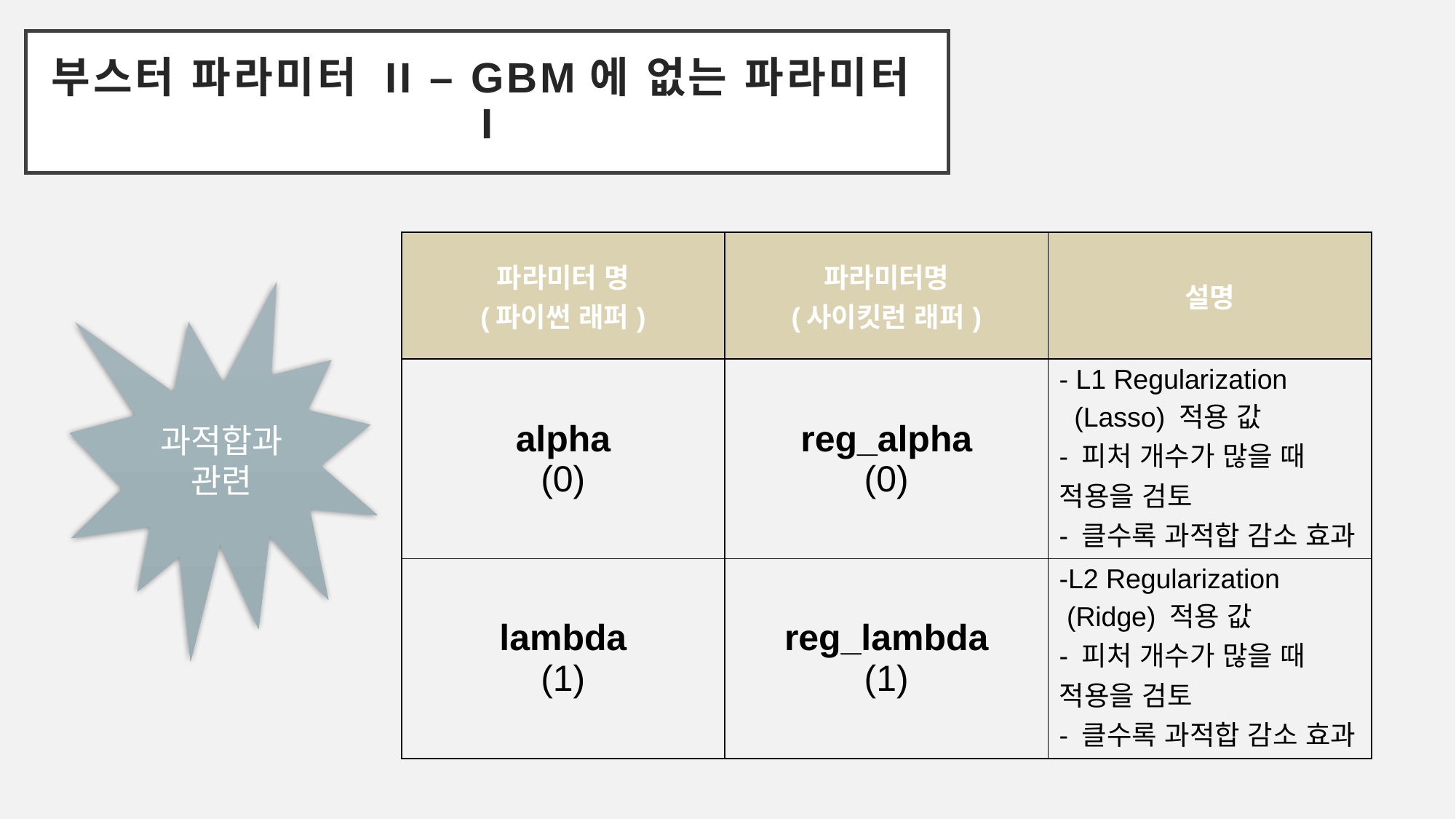

# 부스터 파라미터 II – GBM에 없는 파라미터I
| 파라미터 명 (파이썬 래퍼) | 파라미터명 (사이킷런 래퍼) | 설명 |
| --- | --- | --- |
| alpha (0) | reg\_alpha (0) | - L1 Regularization (Lasso) 적용 값 - 피처 개수가 많을 때 적용을 검토 - 클수록 과적합 감소 효과 |
| lambda (1) | reg\_lambda (1) | -L2 Regularization  (Ridge) 적용 값 - 피처 개수가 많을 때 적용을 검토 - 클수록 과적합 감소 효과 |
과적합과 관련